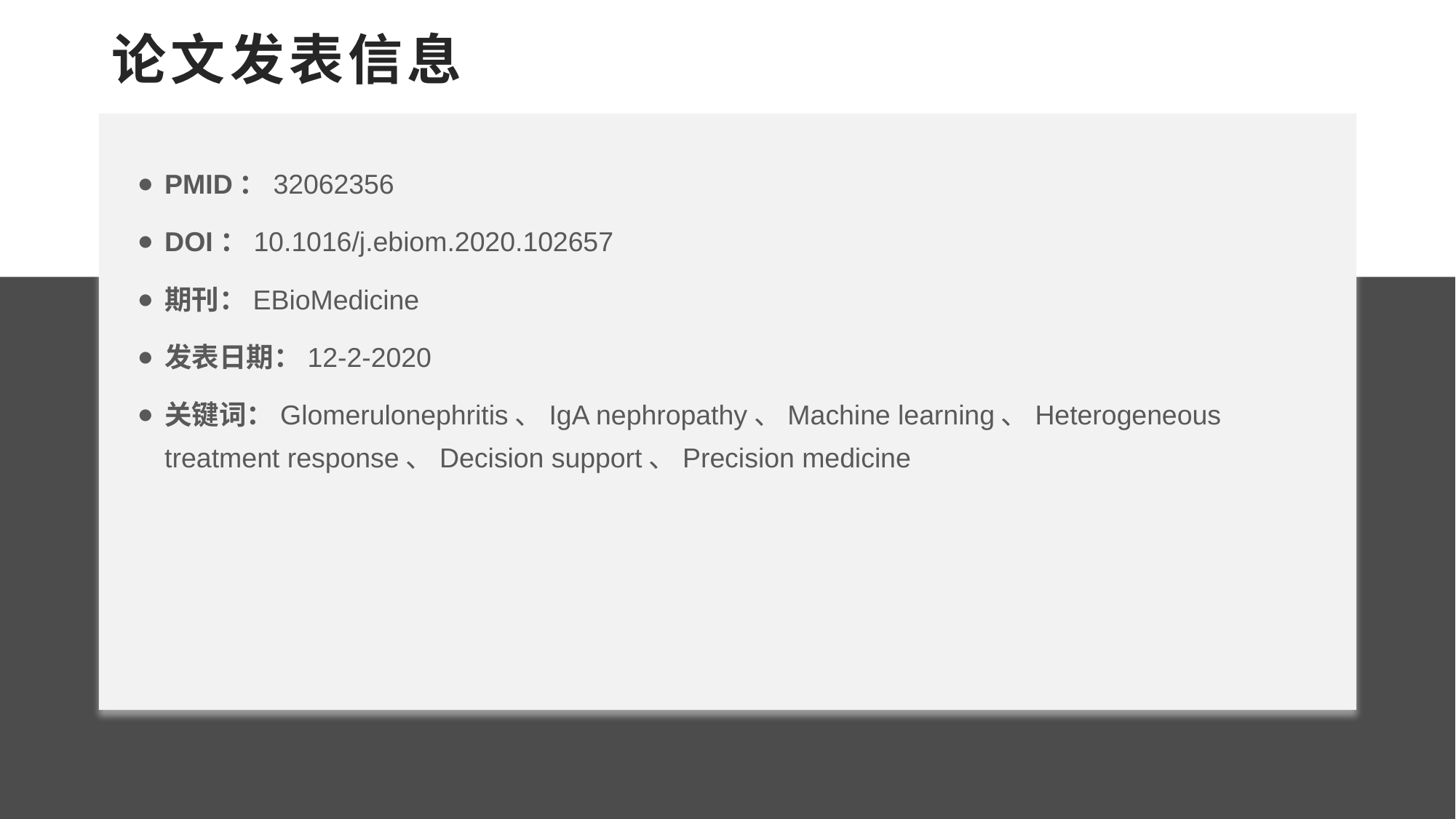

# 论文发表信息
PMID：32062356
DOI：10.1016/j.ebiom.2020.102657
期刊：EBioMedicine
发表日期：12-2-2020
关键词：Glomerulonephritis、IgA nephropathy、Machine learning、Heterogeneous treatment response、Decision support、Precision medicine